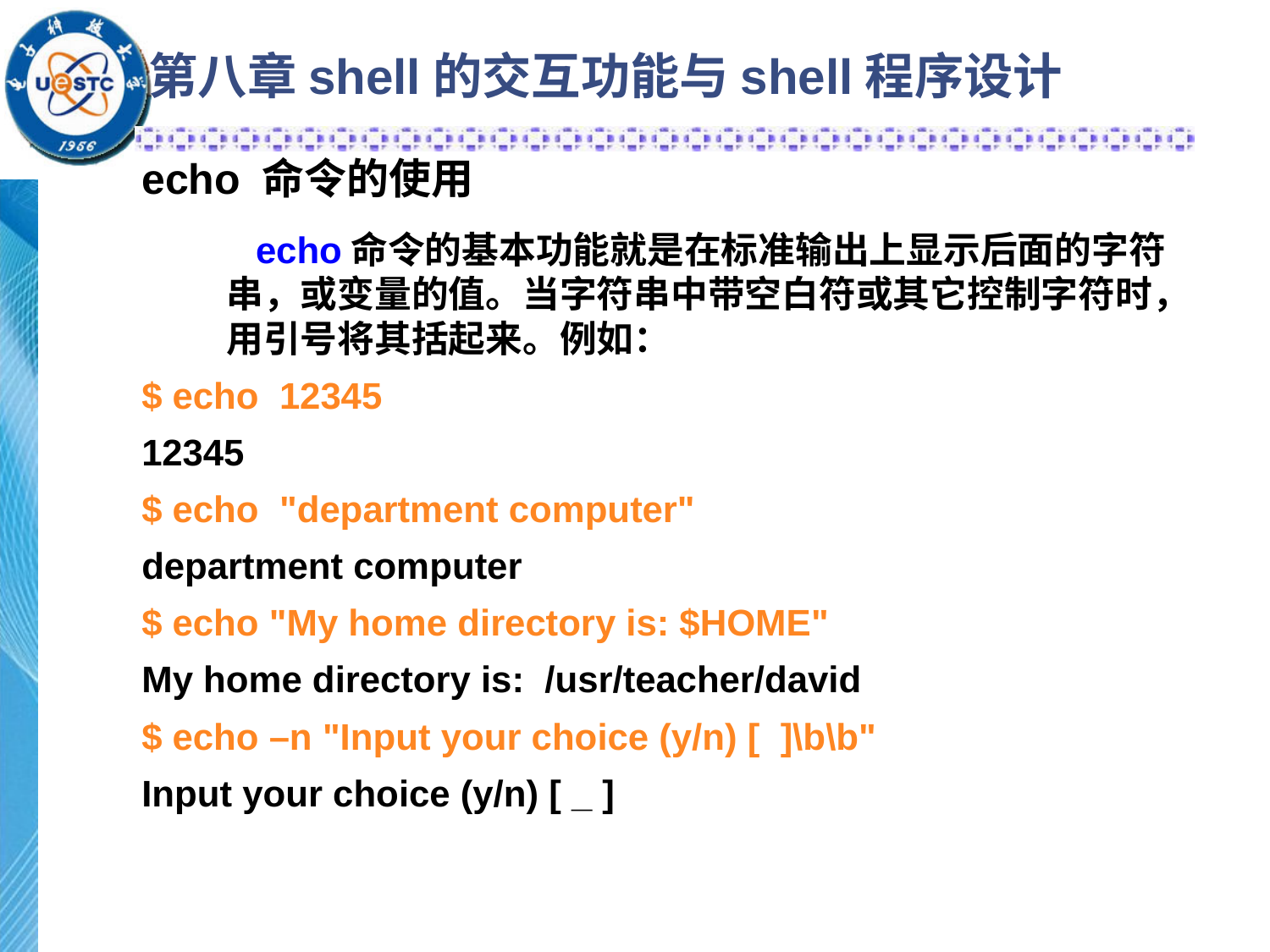

# 第八章shell的交互功能与shell程序设计
echo 命令的使用
           echo命令的基本功能就是在标准输出上显示后面的字符串，或变量的值。当字符串中带空白符或其它控制字符时，用引号将其括起来。例如：
$ echo  12345
12345
$ echo  "department computer"
department computer
$ echo "My home directory is: $HOME"
My home directory is:  /usr/teacher/david
$ echo –n "Input your choice (y/n) [  ]\b\b"
Input your choice (y/n) [ _ ]